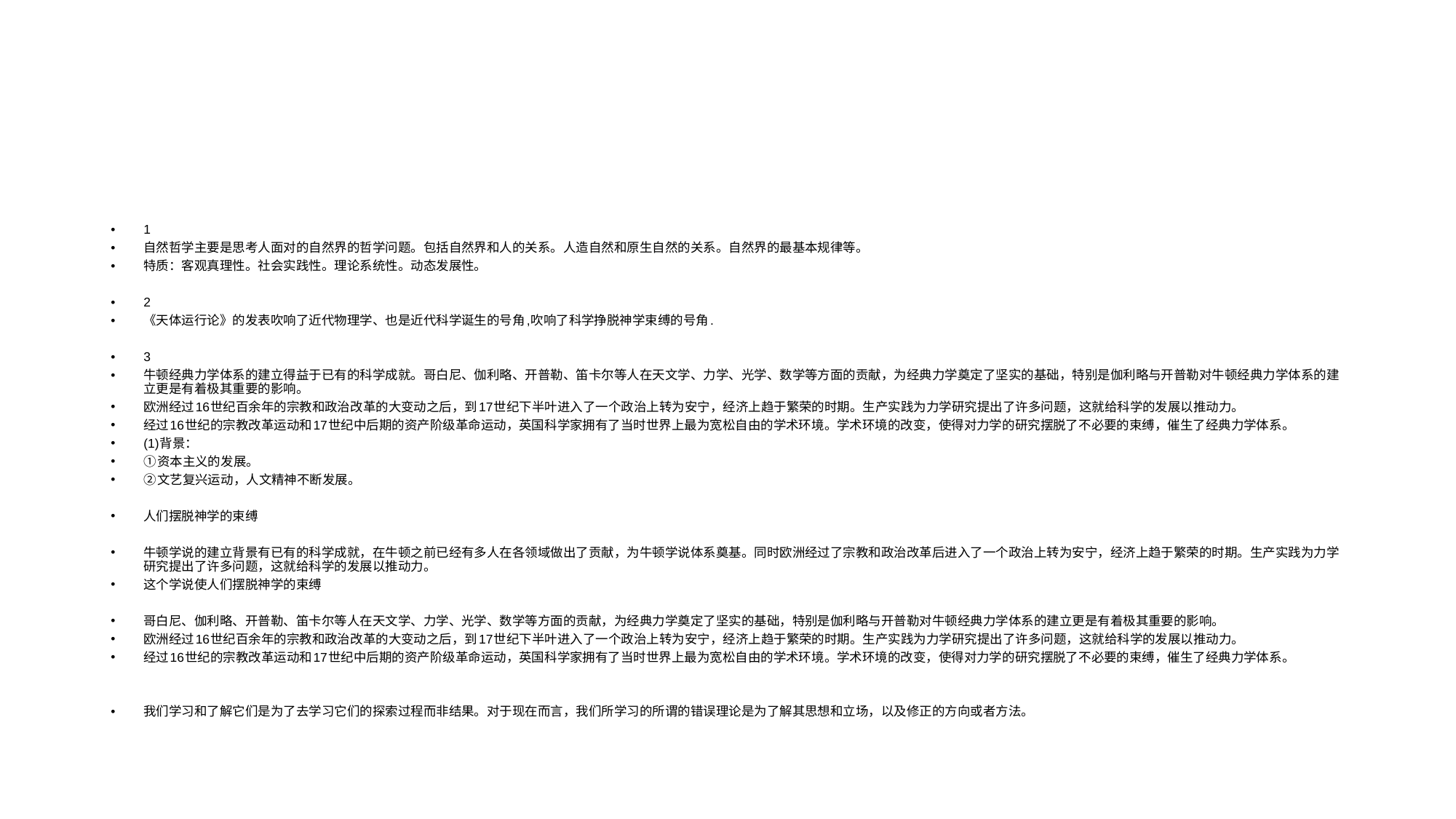

#
1
自然哲学主要是思考人面对的自然界的哲学问题。包括自然界和人的关系。人造自然和原生自然的关系。自然界的最基本规律等。
特质：客观真理性。社会实践性。理论系统性。动态发展性。

2
《天体运行论》的发表吹响了近代物理学、也是近代科学诞生的号角,吹响了科学挣脱神学束缚的号角.

3
牛顿经典力学体系的建立得益于已有的科学成就。哥白尼、伽利略、开普勒、笛卡尔等人在天文学、力学、光学、数学等方面的贡献，为经典力学奠定了坚实的基础，特别是伽利略与开普勒对牛顿经典力学体系的建立更是有着极其重要的影响。
欧洲经过16世纪百余年的宗教和政治改革的大变动之后，到17世纪下半叶进入了一个政治上转为安宁，经济上趋于繁荣的时期。生产实践为力学研究提出了许多问题，这就给科学的发展以推动力。
经过16世纪的宗教改革运动和17世纪中后期的资产阶级革命运动，英国科学家拥有了当时世界上最为宽松自由的学术环境。学术环境的改变，使得对力学的研究摆脱了不必要的束缚，催生了经典力学体系。
(1)背景：
①资本主义的发展。
②文艺复兴运动，人文精神不断发展。

人们摆脱神学的束缚

牛顿学说的建立背景有已有的科学成就，在牛顿之前已经有多人在各领域做出了贡献，为牛顿学说体系奠基。同时欧洲经过了宗教和政治改革后进入了一个政治上转为安宁，经济上趋于繁荣的时期。生产实践为力学研究提出了许多问题，这就给科学的发展以推动力。
这个学说使人们摆脱神学的束缚

哥白尼、伽利略、开普勒、笛卡尔等人在天文学、力学、光学、数学等方面的贡献，为经典力学奠定了坚实的基础，特别是伽利略与开普勒对牛顿经典力学体系的建立更是有着极其重要的影响。
欧洲经过16世纪百余年的宗教和政治改革的大变动之后，到17世纪下半叶进入了一个政治上转为安宁，经济上趋于繁荣的时期。生产实践为力学研究提出了许多问题，这就给科学的发展以推动力。
经过16世纪的宗教改革运动和17世纪中后期的资产阶级革命运动，英国科学家拥有了当时世界上最为宽松自由的学术环境。学术环境的改变，使得对力学的研究摆脱了不必要的束缚，催生了经典力学体系。

我们学习和了解它们是为了去学习它们的探索过程而非结果。对于现在而言，我们所学习的所谓的错误理论是为了解其思想和立场，以及修正的方向或者方法。